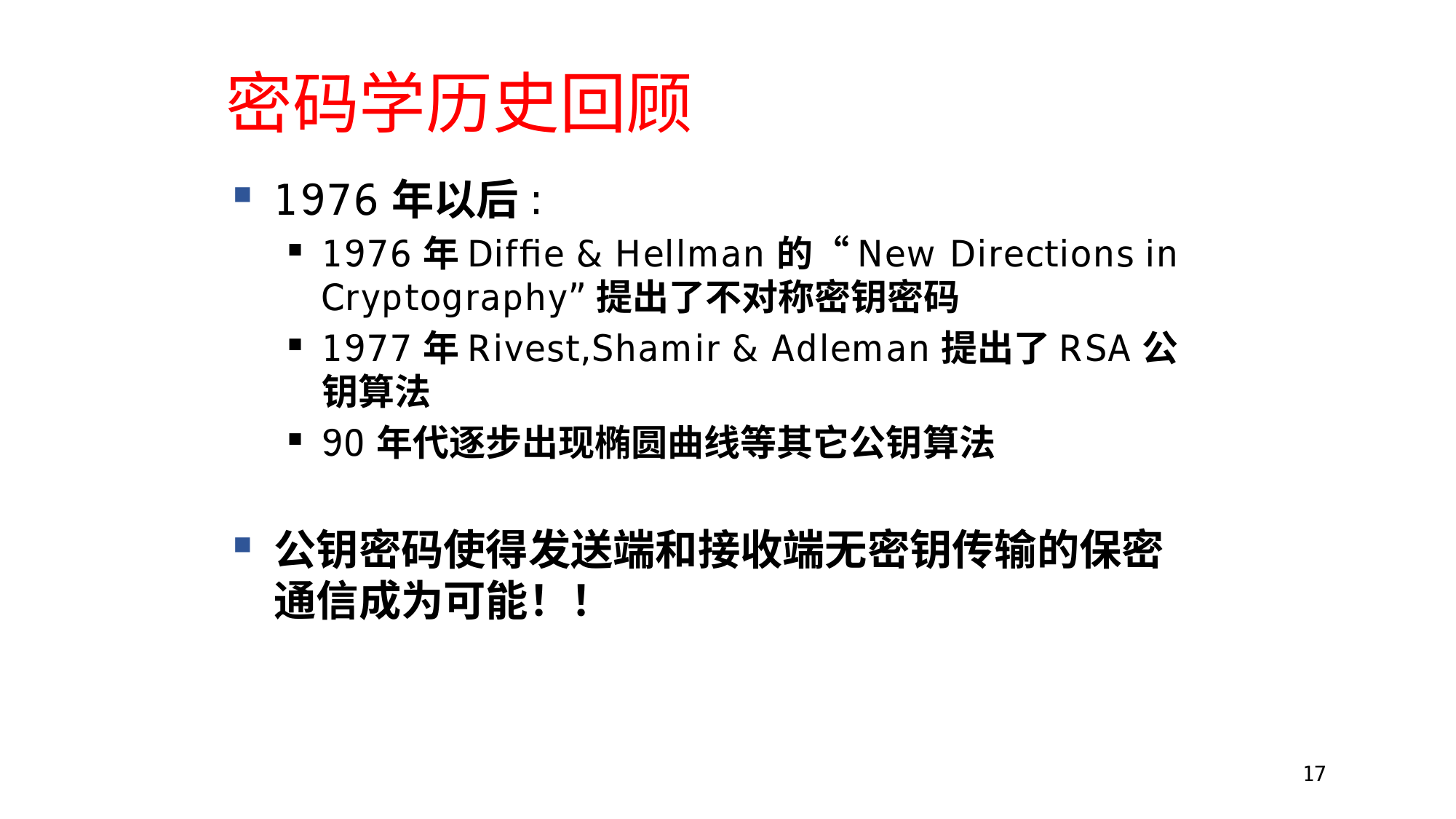

密码学历史回顾
1976年以后:
1976年Diffie & Hellman的“New Directions in Cryptography”提出了不对称密钥密码
1977年Rivest,Shamir & Adleman提出了RSA公钥算法
90年代逐步出现椭圆曲线等其它公钥算法

公钥密码使得发送端和接收端无密钥传输的保密通信成为可能！！

17